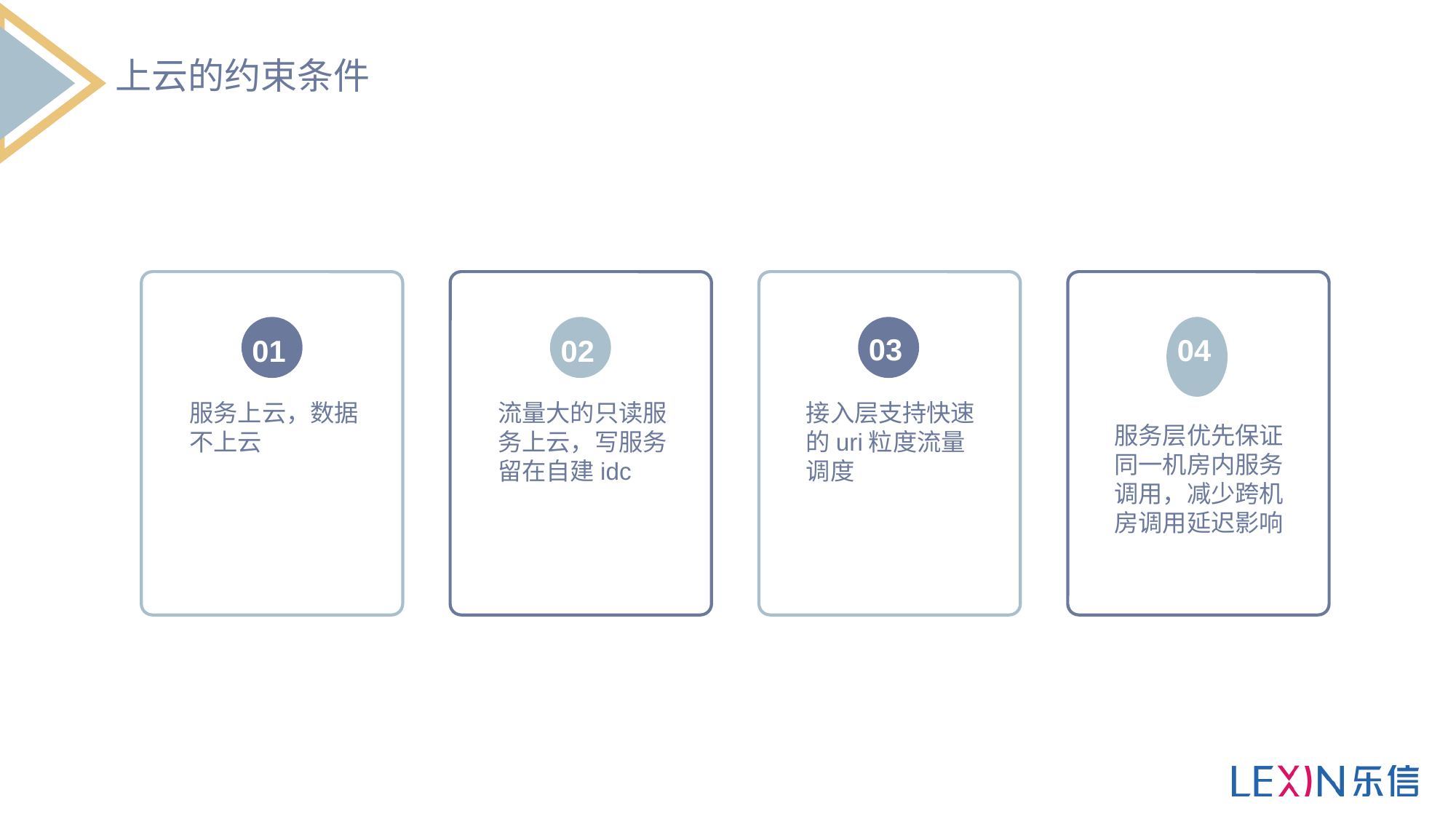

上云的约束条件

04
服务层优先保证同一机房内服务调用，减少跨机房调用延迟影响

01
服务上云，数据不上云

02
流量大的只读服务上云，写服务留在自建idc

03
接入层支持快速的uri粒度流量调度